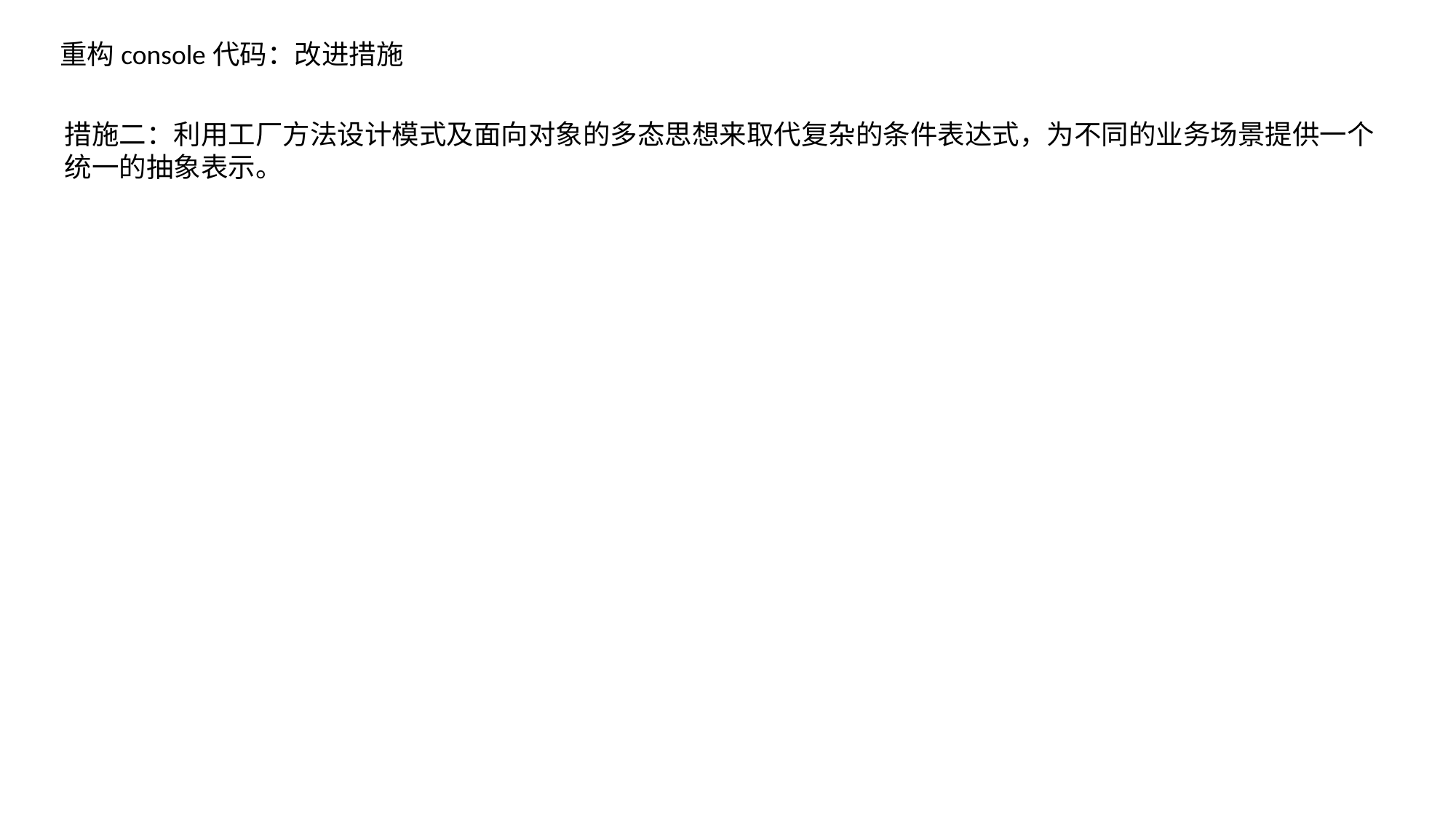

重构console代码：改进措施
措施二：利用工厂方法设计模式及面向对象的多态思想来取代复杂的条件表达式，为不同的业务场景提供一个统一的抽象表示。